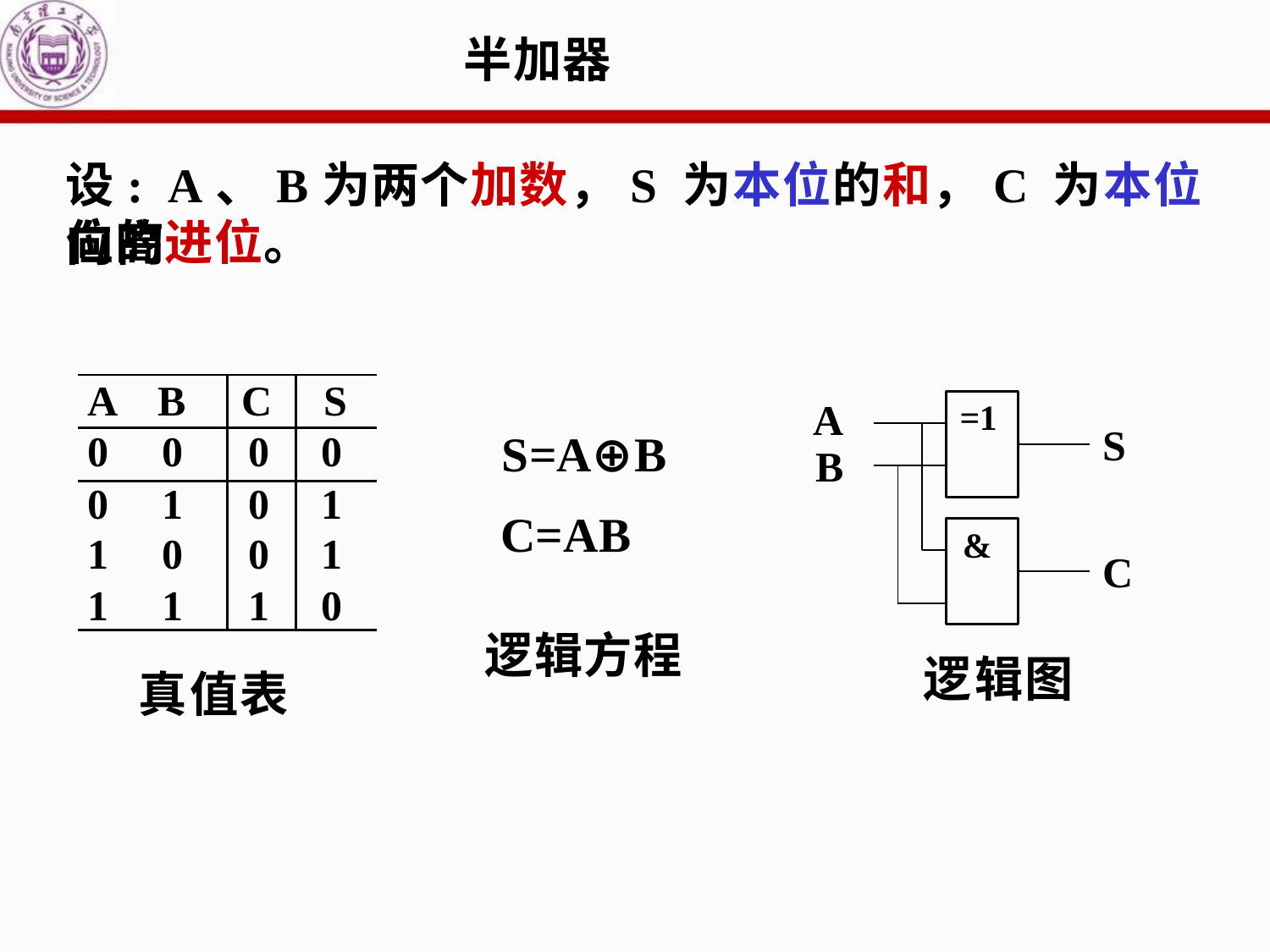

半加器
# 设:	A、B为两个加数，S 为本位的和，C 为本位向高
位的进位。
| A | B | C | S |
| --- | --- | --- | --- |
| 0 | 0 | 0 | 0 |
| 0 | 1 | 0 | 1 |
| 1 | 0 | 0 | 1 |
| 1 | 1 | 1 | 0 |

=1
A
B
S

S=A⊕B
C=AB

&
C

逻辑方程
逻辑图
真值表